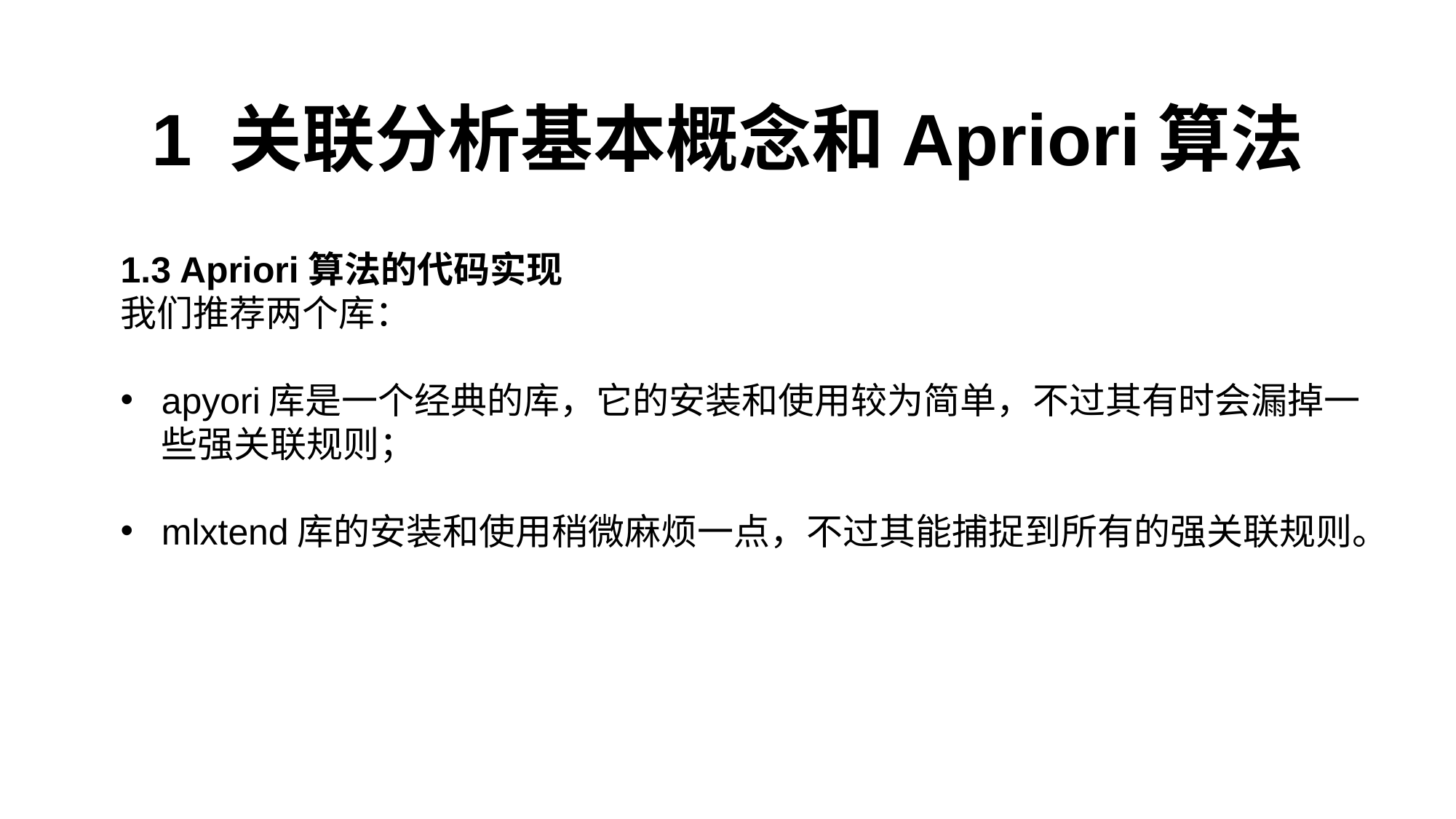

1 关联分析基本概念和Apriori算法
1.3 Apriori算法的代码实现
我们推荐两个库：

apyori库是一个经典的库，它的安装和使用较为简单，不过其有时会漏掉一些强关联规则；

mlxtend库的安装和使用稍微麻烦一点，不过其能捕捉到所有的强关联规则。